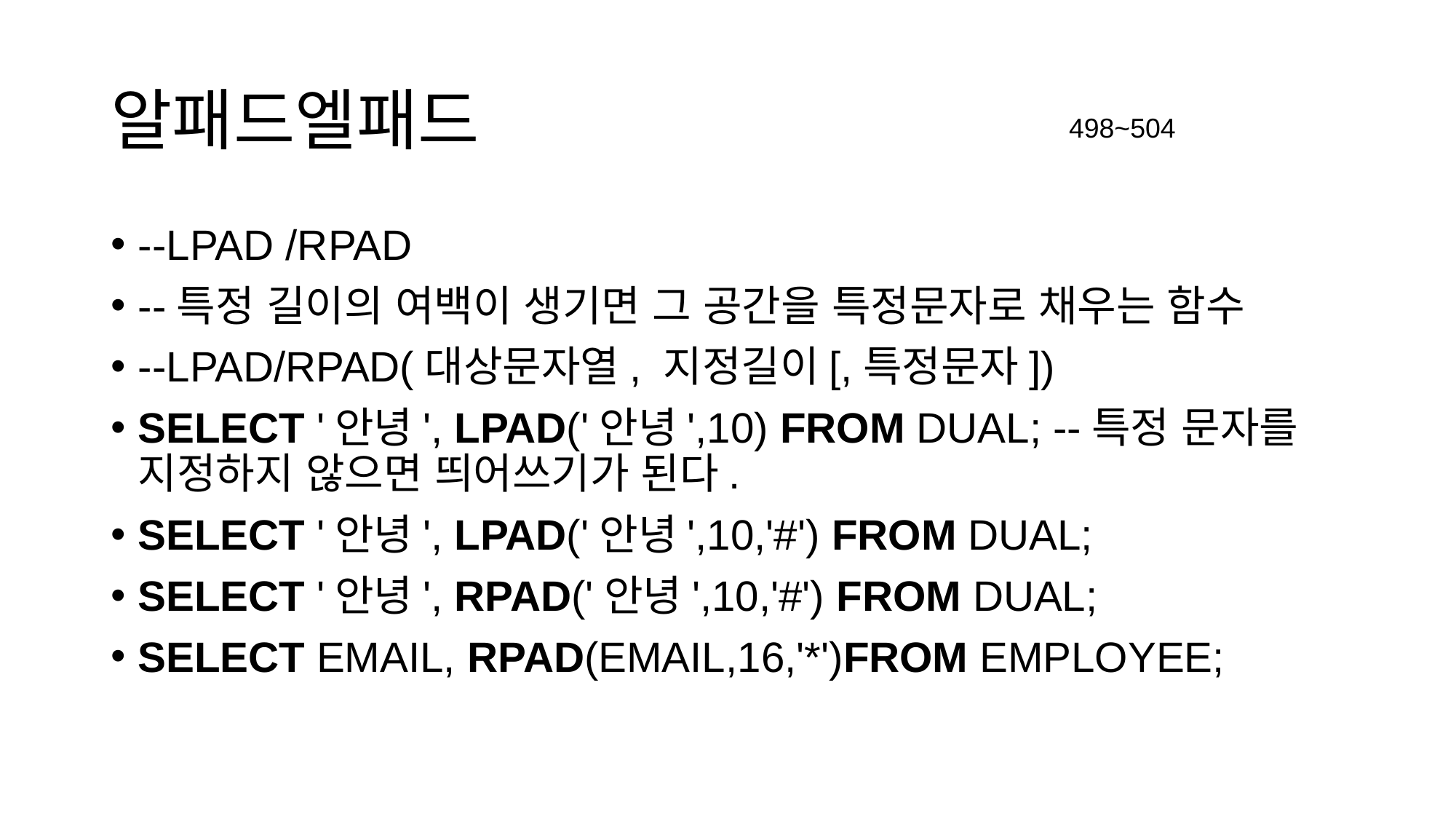

# 알패드엘패드
498~504
--LPAD /RPAD
--특정 길이의 여백이 생기면 그 공간을 특정문자로 채우는 함수
--LPAD/RPAD(대상문자열, 지정길이[,특정문자])
SELECT '안녕', LPAD('안녕',10) FROM DUAL; --특정 문자를 지정하지 않으면 띄어쓰기가 된다.
SELECT '안녕', LPAD('안녕',10,'#') FROM DUAL;
SELECT '안녕', RPAD('안녕',10,'#') FROM DUAL;
SELECT EMAIL, RPAD(EMAIL,16,'*')FROM EMPLOYEE;